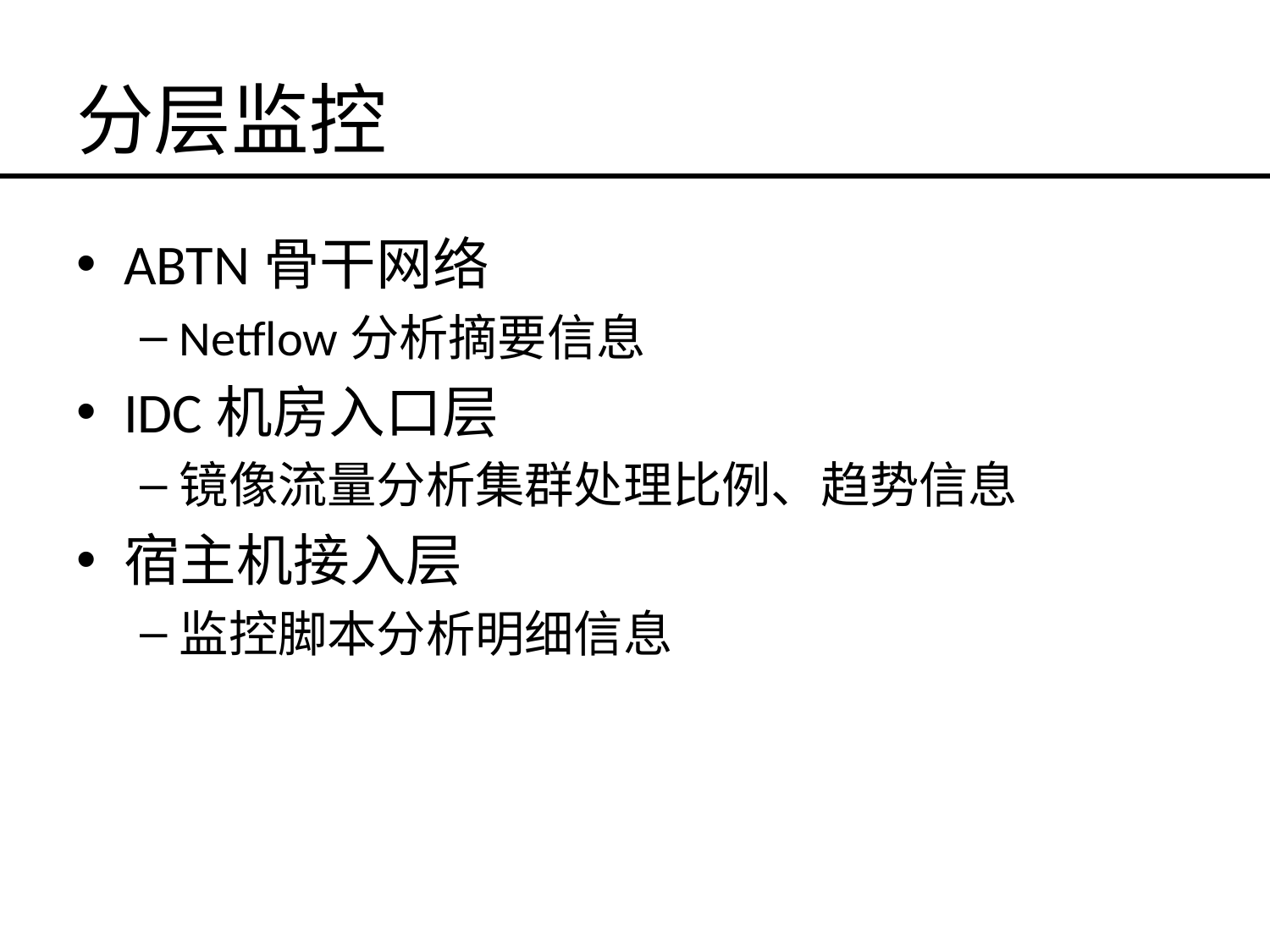

# 分层监控
ABTN骨干网络
Netflow分析摘要信息
IDC机房入口层
镜像流量分析集群处理比例、趋势信息
宿主机接入层
监控脚本分析明细信息